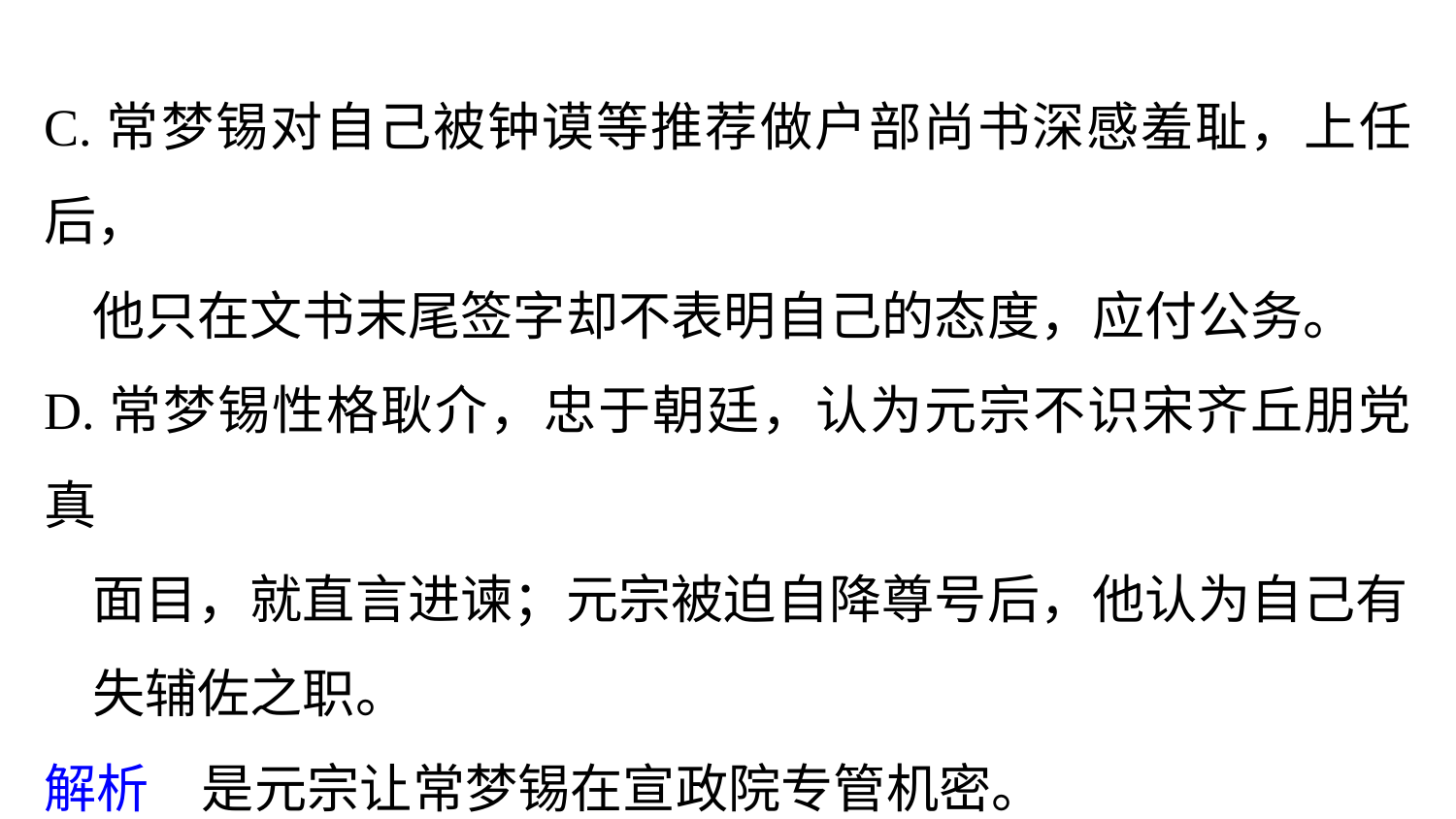

C.常梦锡对自己被钟谟等推荐做户部尚书深感羞耻，上任后，
   他只在文书末尾签字却不表明自己的态度，应付公务。
D.常梦锡性格耿介，忠于朝廷，认为元宗不识宋齐丘朋党真
   面目，就直言进谏；元宗被迫自降尊号后，他认为自己有
   失辅佐之职。
解析　是元宗让常梦锡在宣政院专管机密。
答案　A